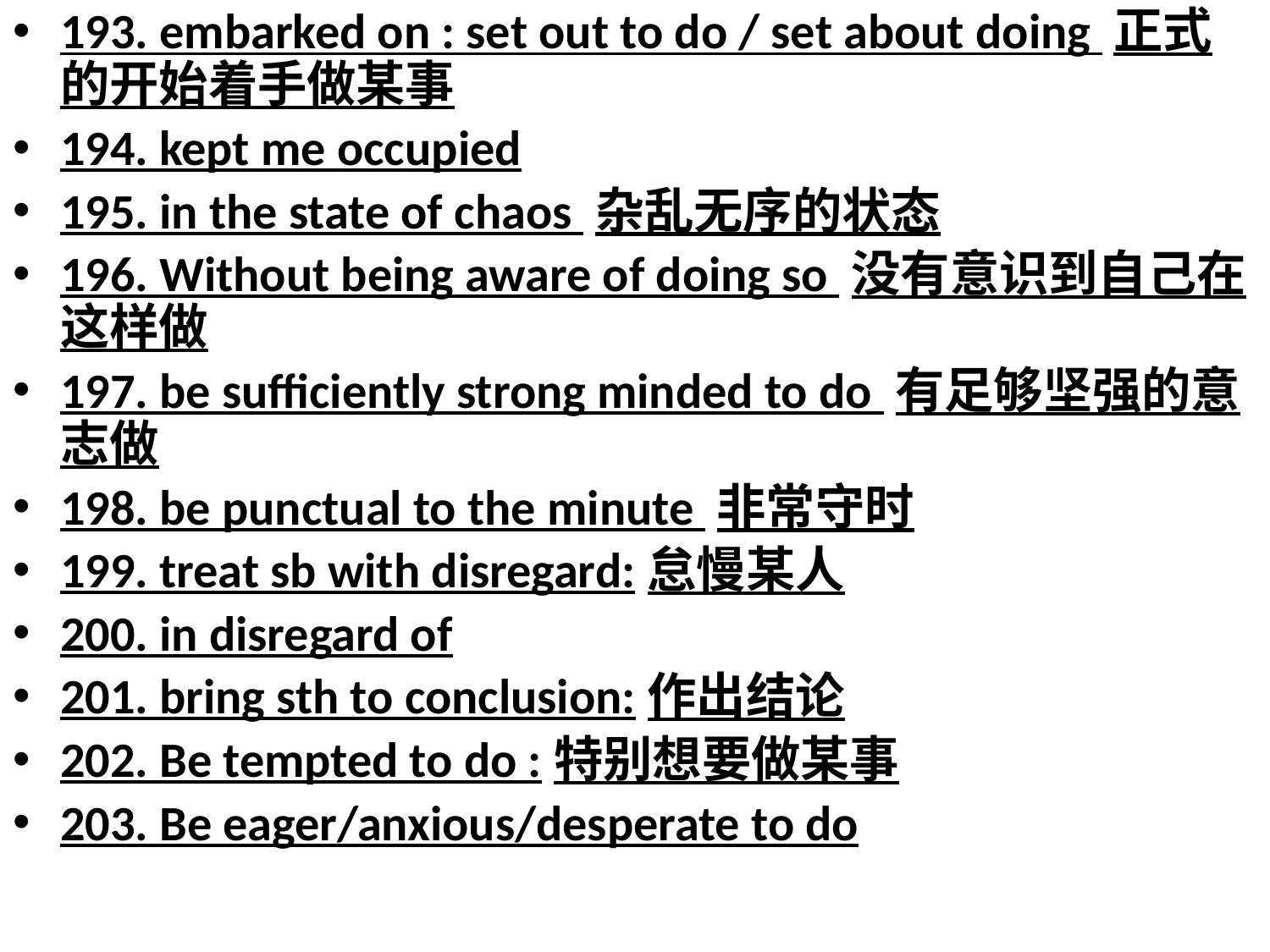

193. embarked on : set out to do / set about doing 正式的开始着手做某事
194. kept me occupied
195. in the state of chaos 杂乱无序的状态
196. Without being aware of doing so 没有意识到自己在这样做
197. be sufficiently strong minded to do 有足够坚强的意志做
198. be punctual to the minute 非常守时
199. treat sb with disregard:怠慢某人
200. in disregard of
201. bring sth to conclusion:作出结论
202. Be tempted to do :特别想要做某事
203. Be eager/anxious/desperate to do